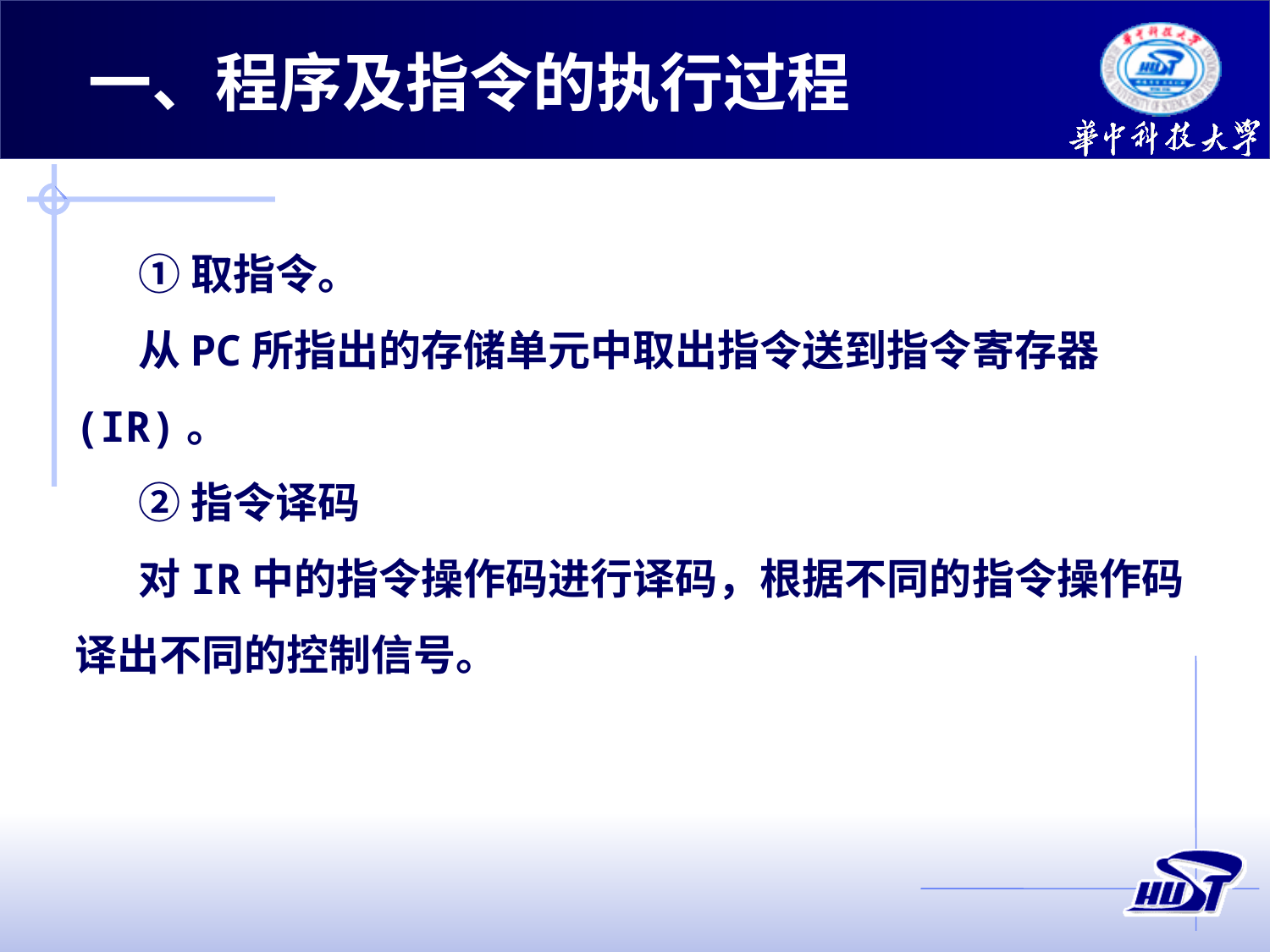

一、程序及指令的执行过程
①取指令。
从PC所指出的存储单元中取出指令送到指令寄存器(IR)。
②指令译码
对IR中的指令操作码进行译码，根据不同的指令操作码译出不同的控制信号。